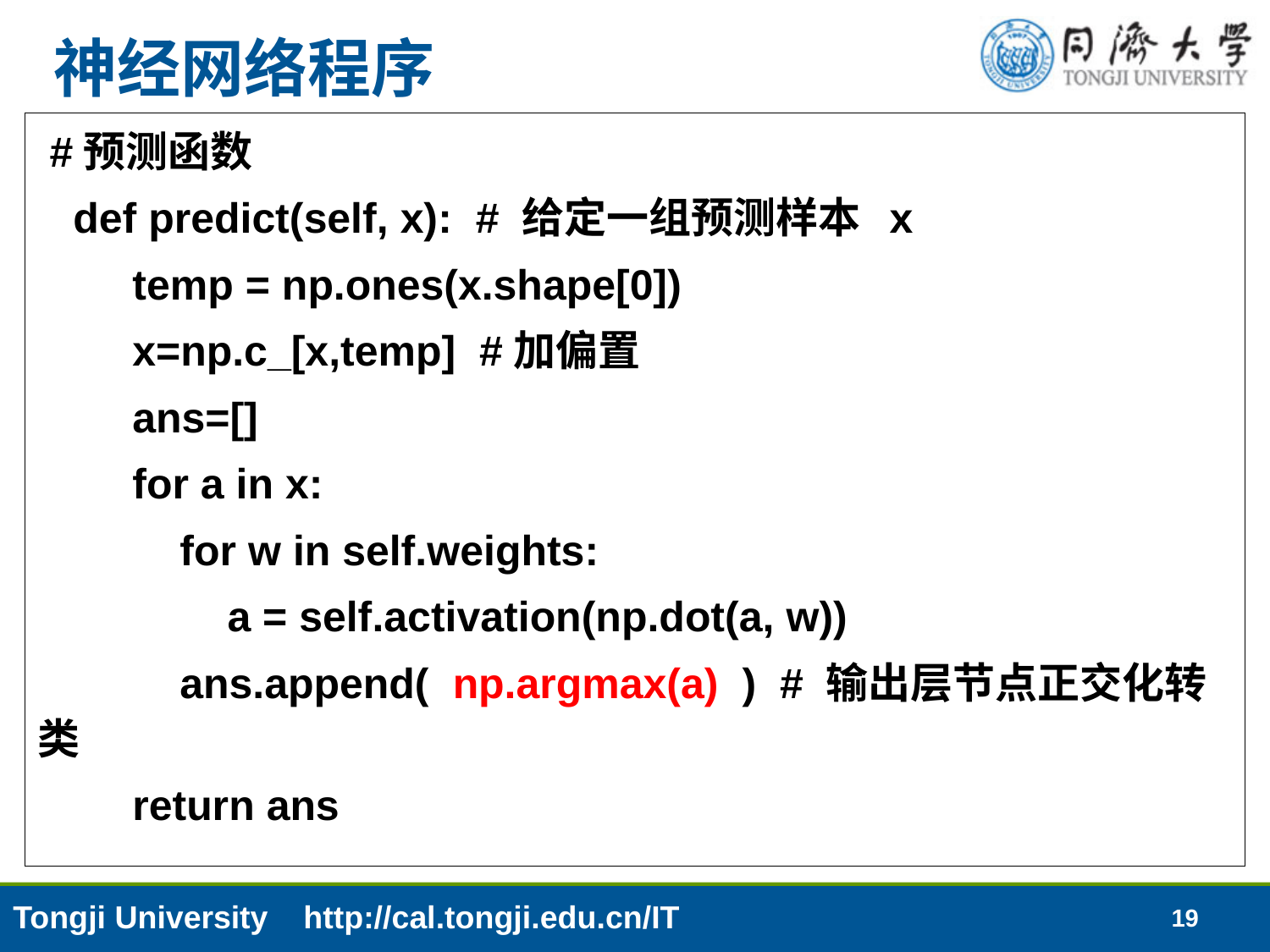

# 神经网络程序
 #预测函数
   def predict(self, x):  # 给定一组预测样本  x
        temp = np.ones(x.shape[0])
        x=np.c_[x,temp]  #加偏置
        ans=[]
        for a in x:
            for w in self.weights:
                a = self.activation(np.dot(a, w))
            ans.append(  np.argmax(a)  )  # 输出层节点正交化转类
        return ans